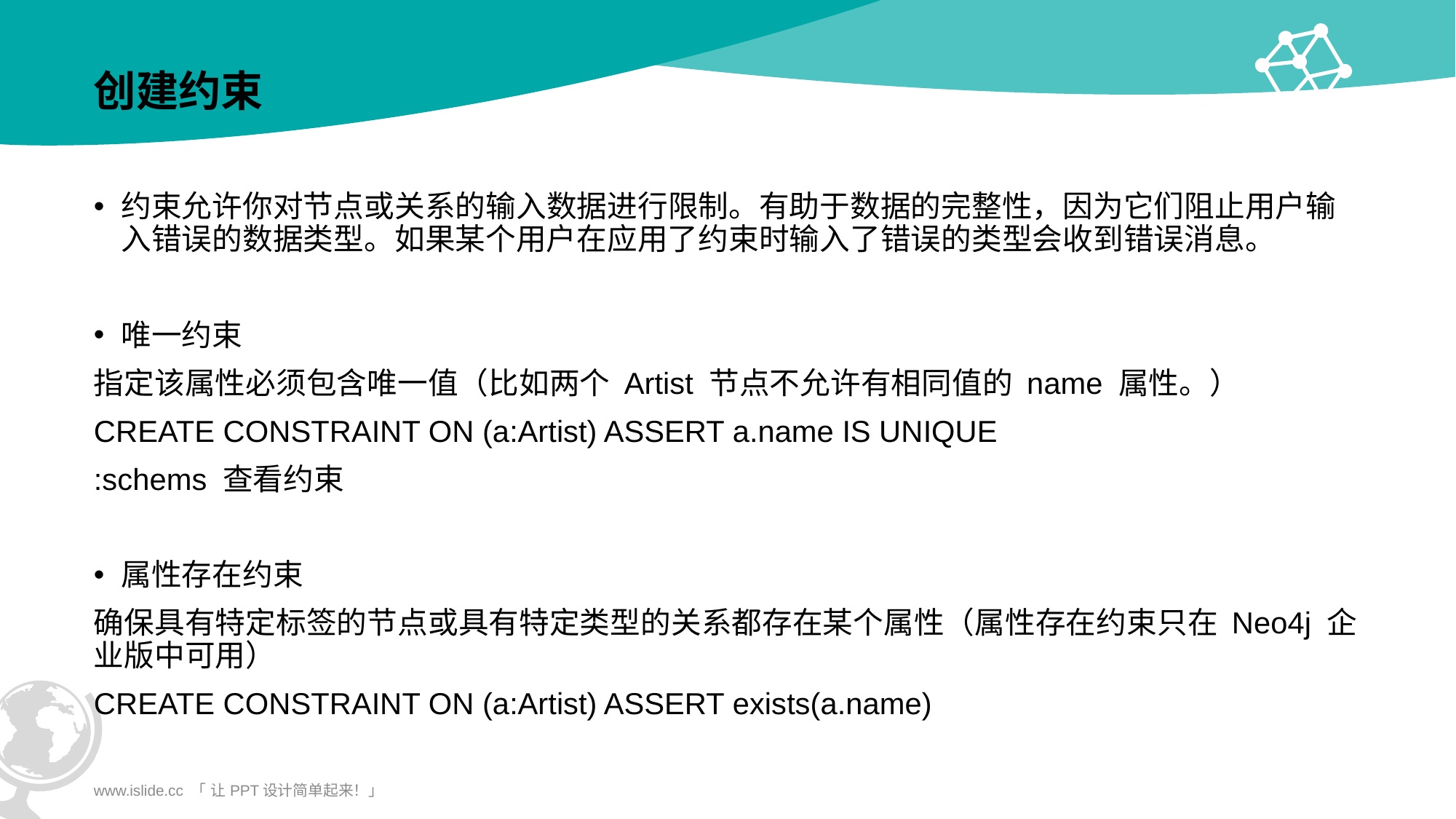

# 创建约束

约束允许你对节点或关系的输入数据进行限制。有助于数据的完整性，因为它们阻止用户输入错误的数据类型。如果某个用户在应用了约束时输入了错误的类型会收到错误消息。

唯一约束
指定该属性必须包含唯一值（比如两个 Artist 节点不允许有相同值的 name 属性。）
CREATE CONSTRAINT ON (a:Artist) ASSERT a.name IS UNIQUE
:schems 查看约束

属性存在约束
确保具有特定标签的节点或具有特定类型的关系都存在某个属性（属性存在约束只在 Neo4j 企业版中可用）
CREATE CONSTRAINT ON (a:Artist) ASSERT exists(a.name)
www.islide.cc 「 让PPT设计简单起来！」
24